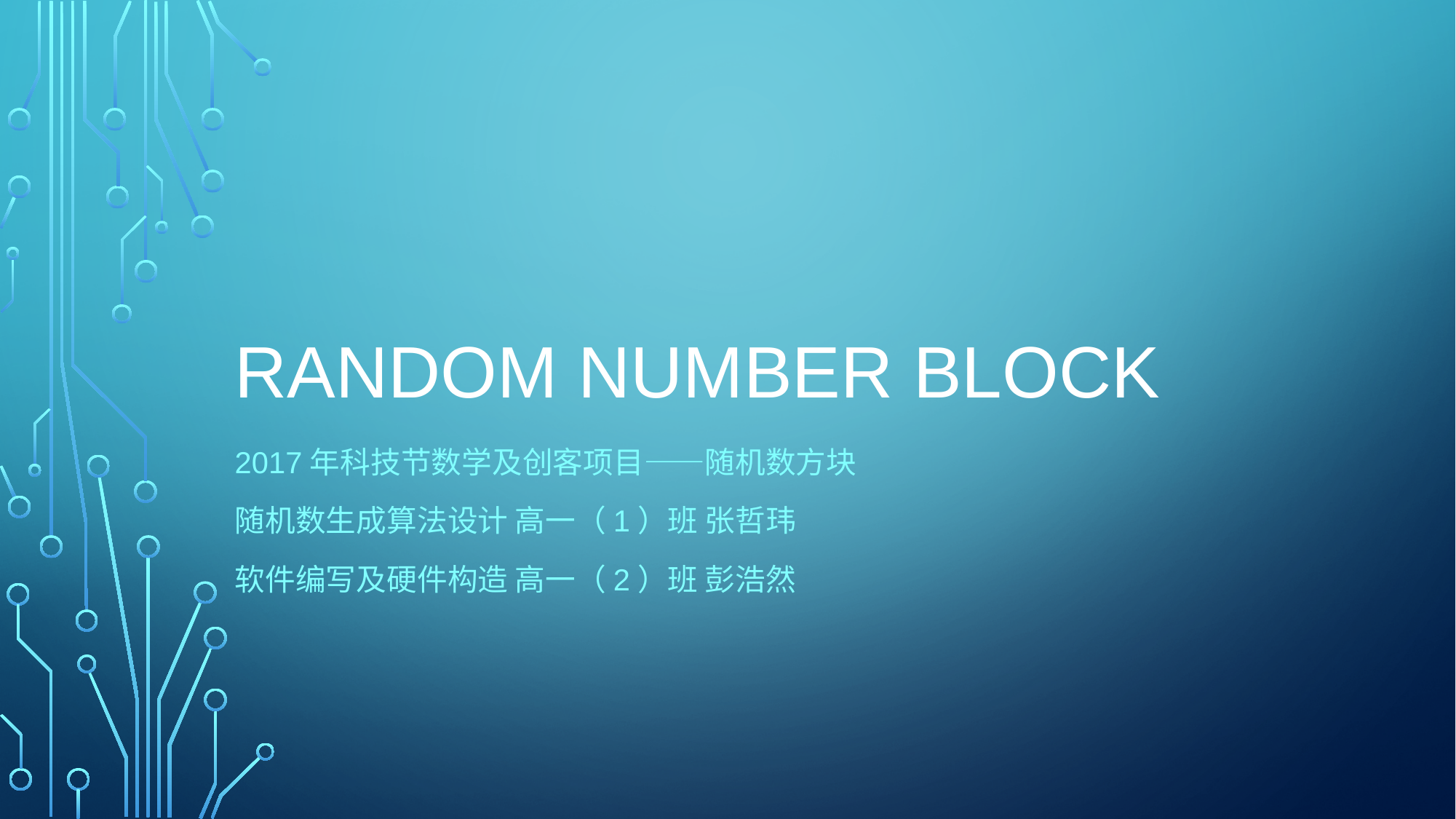

# Random Number Block
2017年科技节数学及创客项目——随机数方块
随机数生成算法设计 高一（1）班 张哲玮
软件编写及硬件构造 高一（2）班 彭浩然